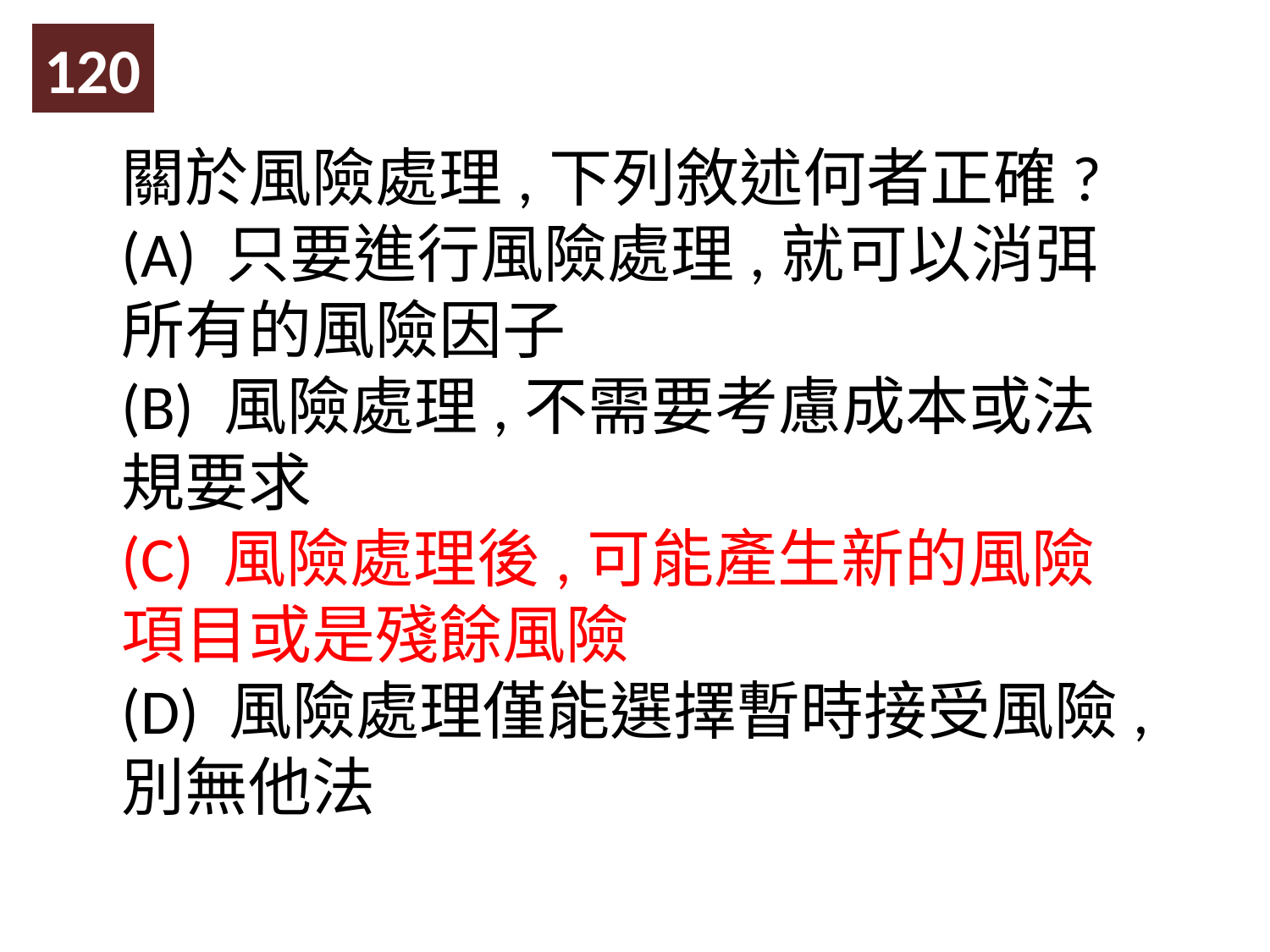

120
關於風險處理,下列敘述何者正確?
(A) 只要進行風險處理,就可以消弭所有的風險因子
(B) 風險處理,不需要考慮成本或法規要求
(C) 風險處理後,可能產生新的風險項目或是殘餘風險
(D) 風險處理僅能選擇暫時接受風險,別無他法